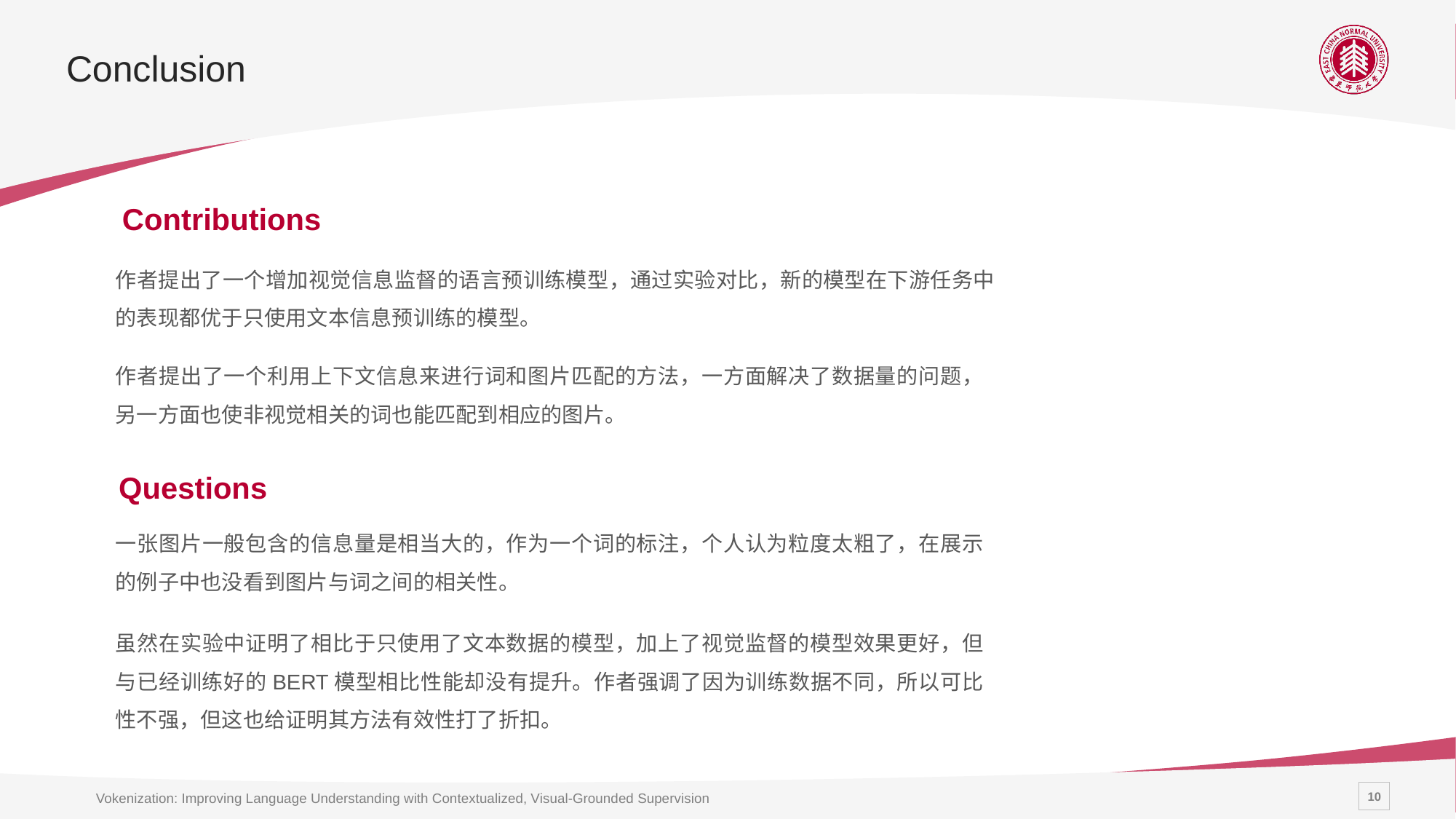

# Conclusion
Contributions
作者提出了一个增加视觉信息监督的语言预训练模型，通过实验对比，新的模型在下游任务中的表现都优于只使用文本信息预训练的模型。
作者提出了一个利用上下文信息来进行词和图片匹配的方法，一方面解决了数据量的问题，另一方面也使非视觉相关的词也能匹配到相应的图片。
Questions
一张图片一般包含的信息量是相当大的，作为一个词的标注，个人认为粒度太粗了，在展示的例子中也没看到图片与词之间的相关性。
虽然在实验中证明了相比于只使用了文本数据的模型，加上了视觉监督的模型效果更好，但与已经训练好的BERT模型相比性能却没有提升。作者强调了因为训练数据不同，所以可比性不强，但这也给证明其方法有效性打了折扣。